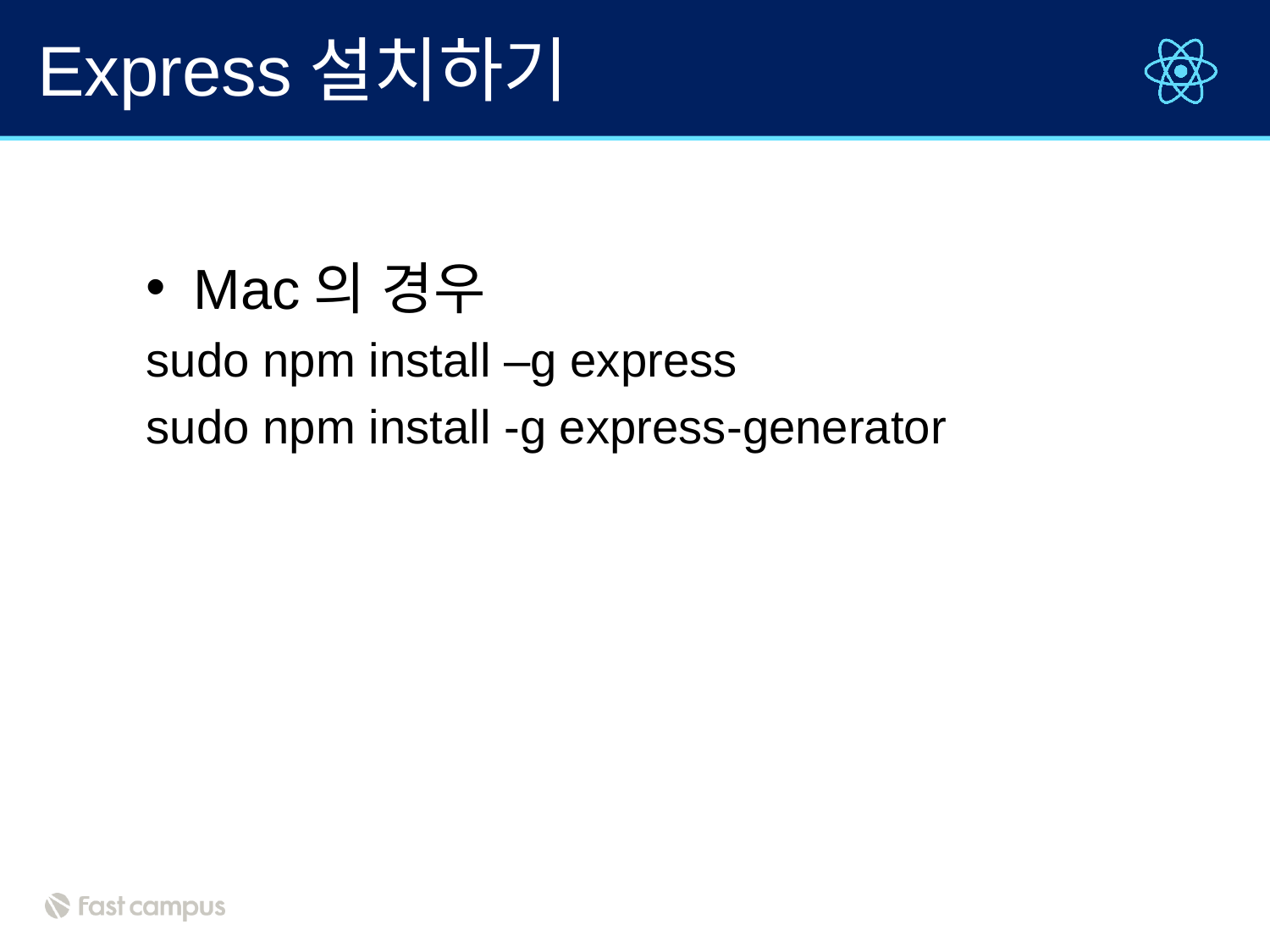

# Express설치하기
Mac의 경우
sudo npm install –g express
sudo npm install -g express-generator